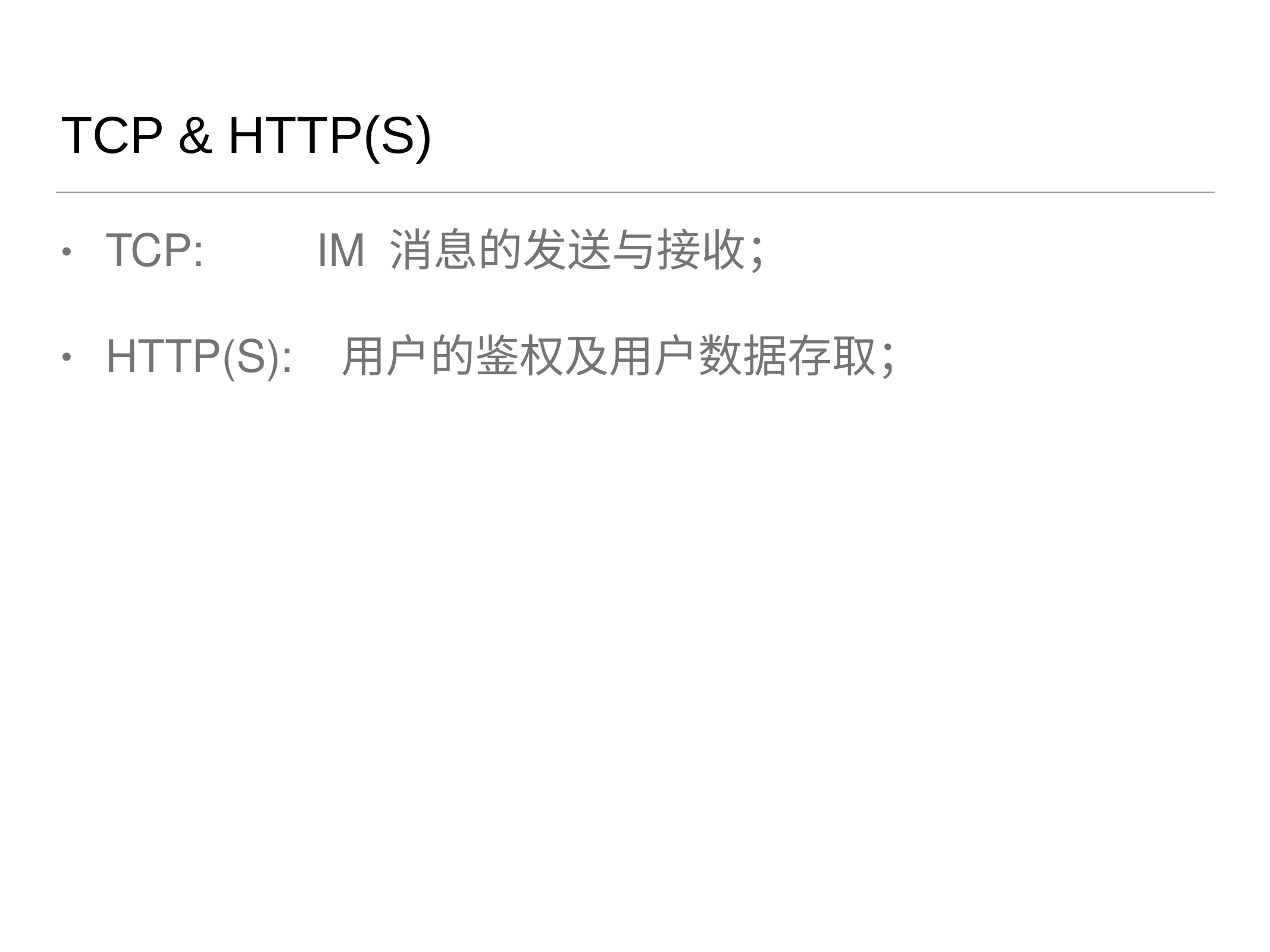

# TCP & HTTP(S)
TCP:         IM 消息的发送与接收；
HTTP(S):   用户的鉴权及用户数据存取；